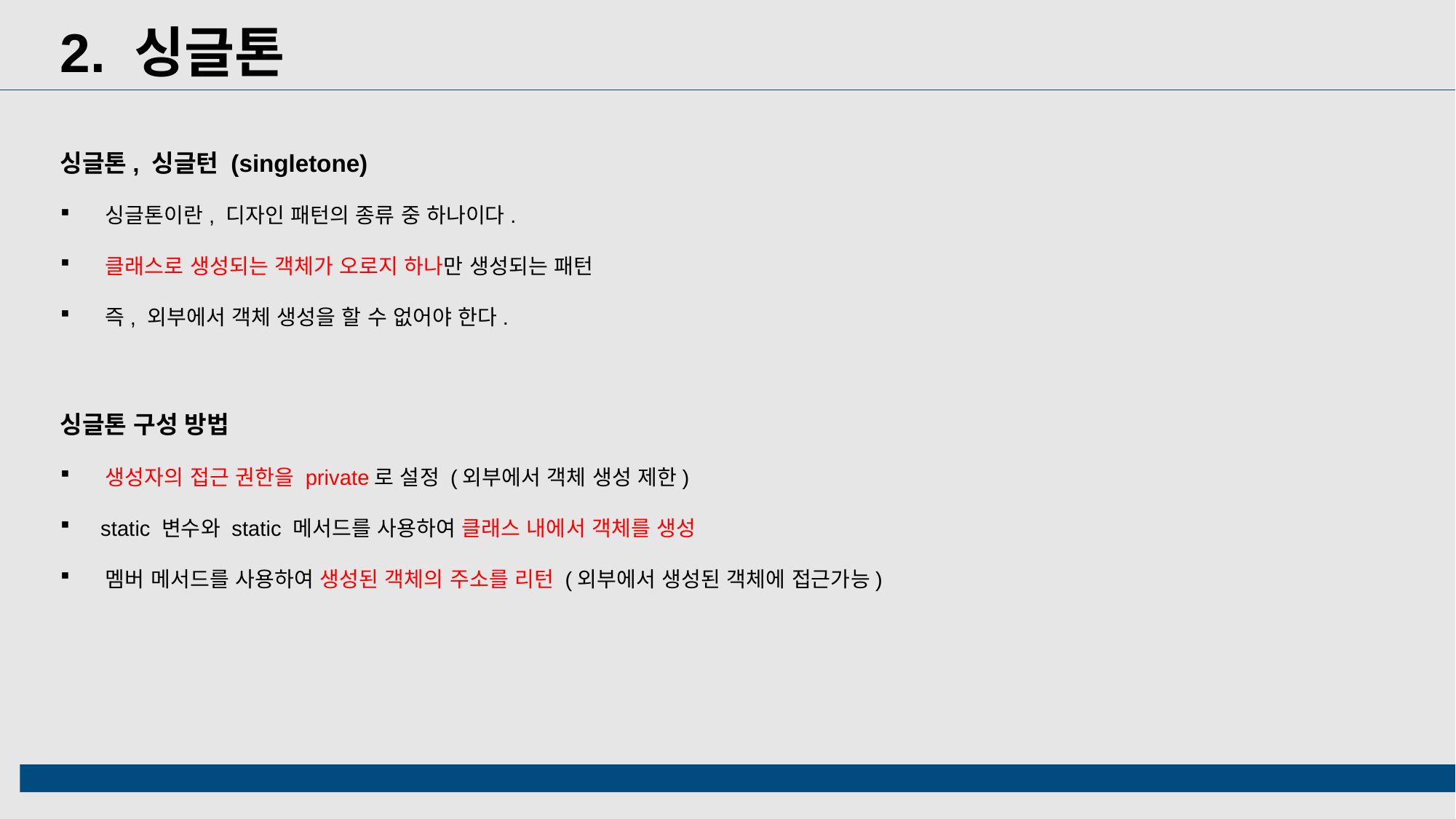

2. 싱글톤
싱글톤, 싱글턴 (singletone)
 싱글톤이란, 디자인 패턴의 종류 중 하나이다.
 클래스로 생성되는 객체가 오로지 하나만 생성되는 패턴
 즉, 외부에서 객체 생성을 할 수 없어야 한다.

싱글톤 구성 방법
 생성자의 접근 권한을 private로 설정 (외부에서 객체 생성 제한)
 static 변수와 static 메서드를 사용하여 클래스 내에서 객체를 생성
 멤버 메서드를 사용하여 생성된 객체의 주소를 리턴 (외부에서 생성된 객체에 접근가능)